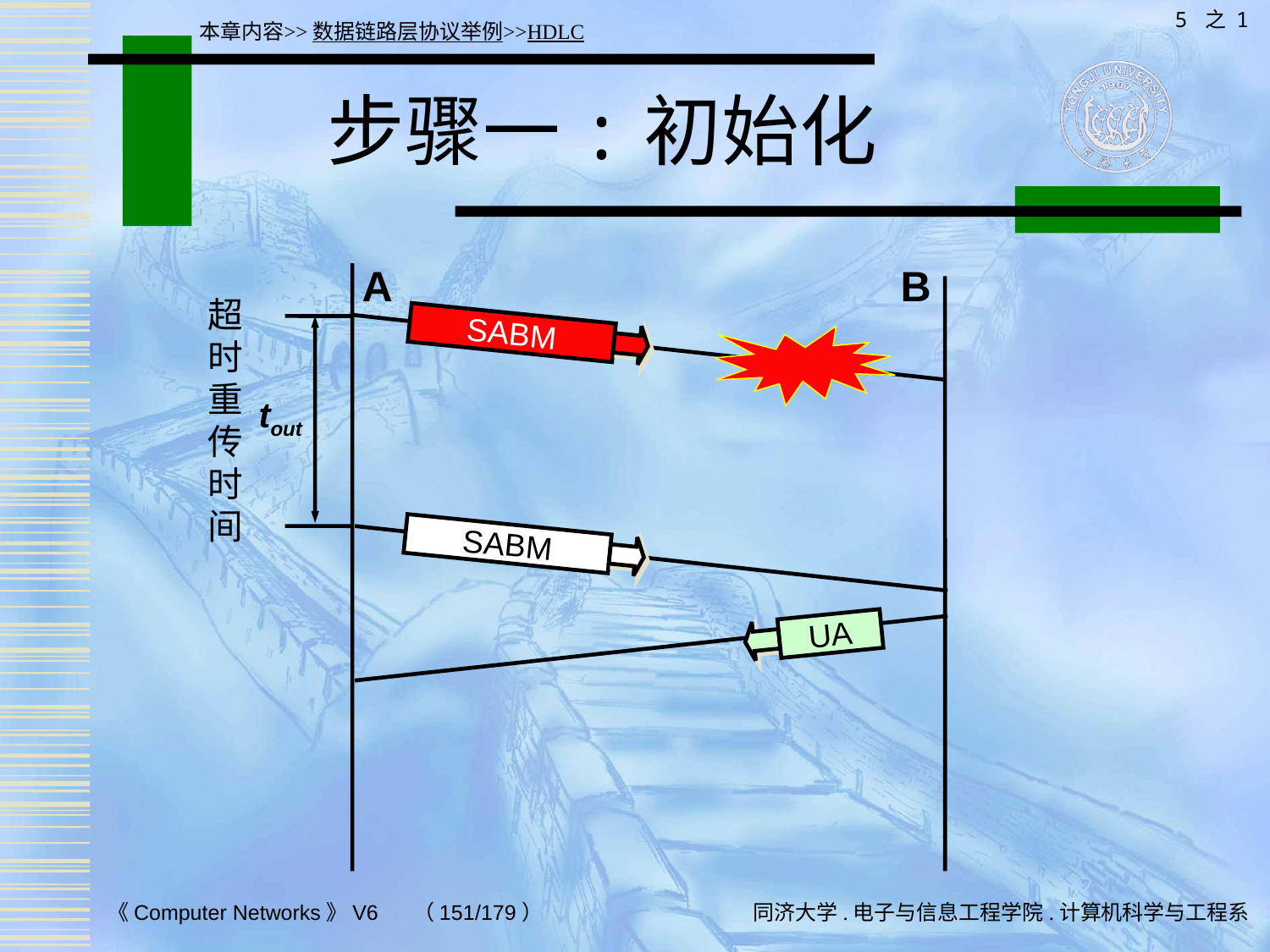

5 之 1
本章内容>>数据链路层协议举例>>HDLC
# 步骤一:初始化
A
B

超
时
重
传
时
间

SABM

tout

SABM

UA